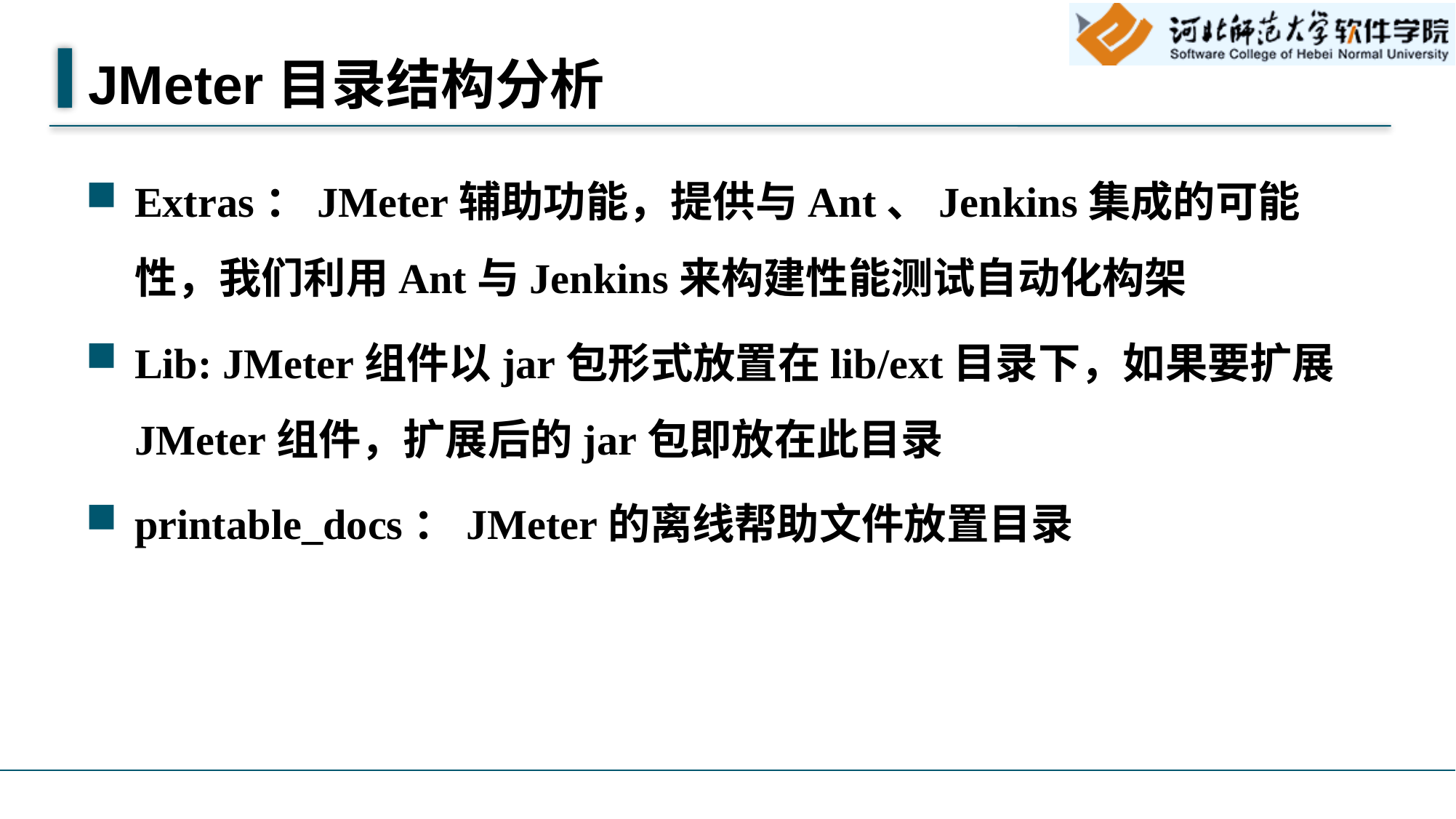

# JMeter目录结构分析
Extras：JMeter辅助功能，提供与Ant、Jenkins集成的可能性，我们利用Ant与Jenkins来构建性能测试自动化构架
Lib: JMeter组件以jar包形式放置在lib/ext目录下，如果要扩展JMeter组件，扩展后的jar包即放在此目录
printable_docs：JMeter的离线帮助文件放置目录